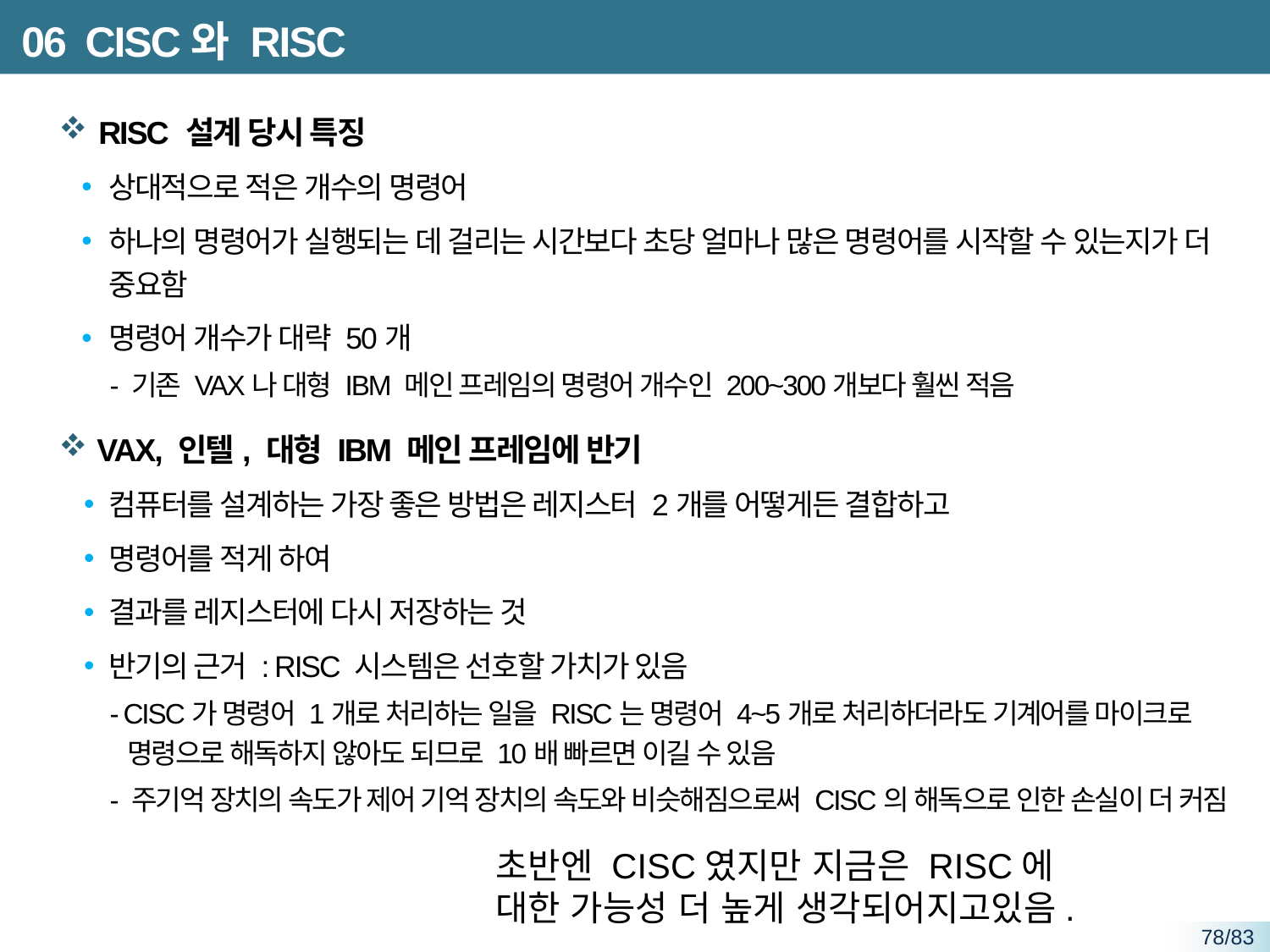

# 06  CISC와 RISC
RISC 설계 당시 특징
상대적으로 적은 개수의 명령어
하나의 명령어가 실행되는 데 걸리는 시간보다 초당 얼마나 많은 명령어를 시작할 수 있는지가 더 중요함
명령어 개수가 대략 50개
- 기존 VAX나 대형 IBM 메인 프레임의 명령어 개수인 200~300개보다 훨씬 적음
VAX, 인텔, 대형 IBM 메인 프레임에 반기
컴퓨터를 설계하는 가장 좋은 방법은 레지스터 2개를 어떻게든 결합하고
명령어를 적게 하여
결과를 레지스터에 다시 저장하는 것
반기의 근거 : RISC 시스템은 선호할 가치가 있음
- CISC가 명령어 1개로 처리하는 일을 RISC는 명령어 4~5개로 처리하더라도 기계어를 마이크로 명령으로 해독하지 않아도 되므로 10배 빠르면 이길 수 있음
- 주기억 장치의 속도가 제어 기억 장치의 속도와 비슷해짐으로써 CISC의 해독으로 인한 손실이 더 커짐
초반엔 CISC였지만 지금은 RISC에 대한 가능성 더 높게 생각되어지고있음.